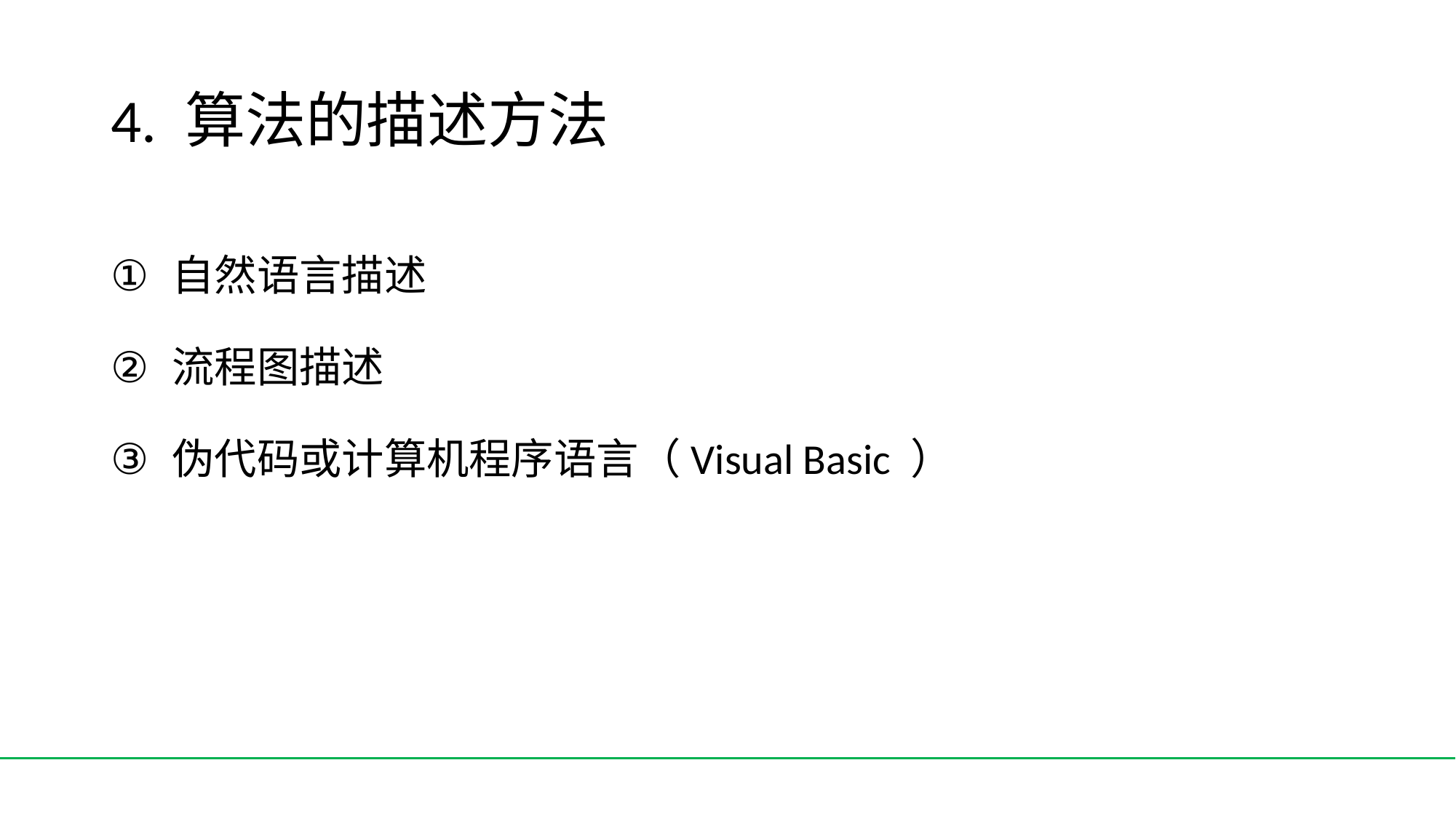

# 4. 算法的描述方法
自然语言描述
流程图描述
伪代码或计算机程序语言（Visual Basic ）